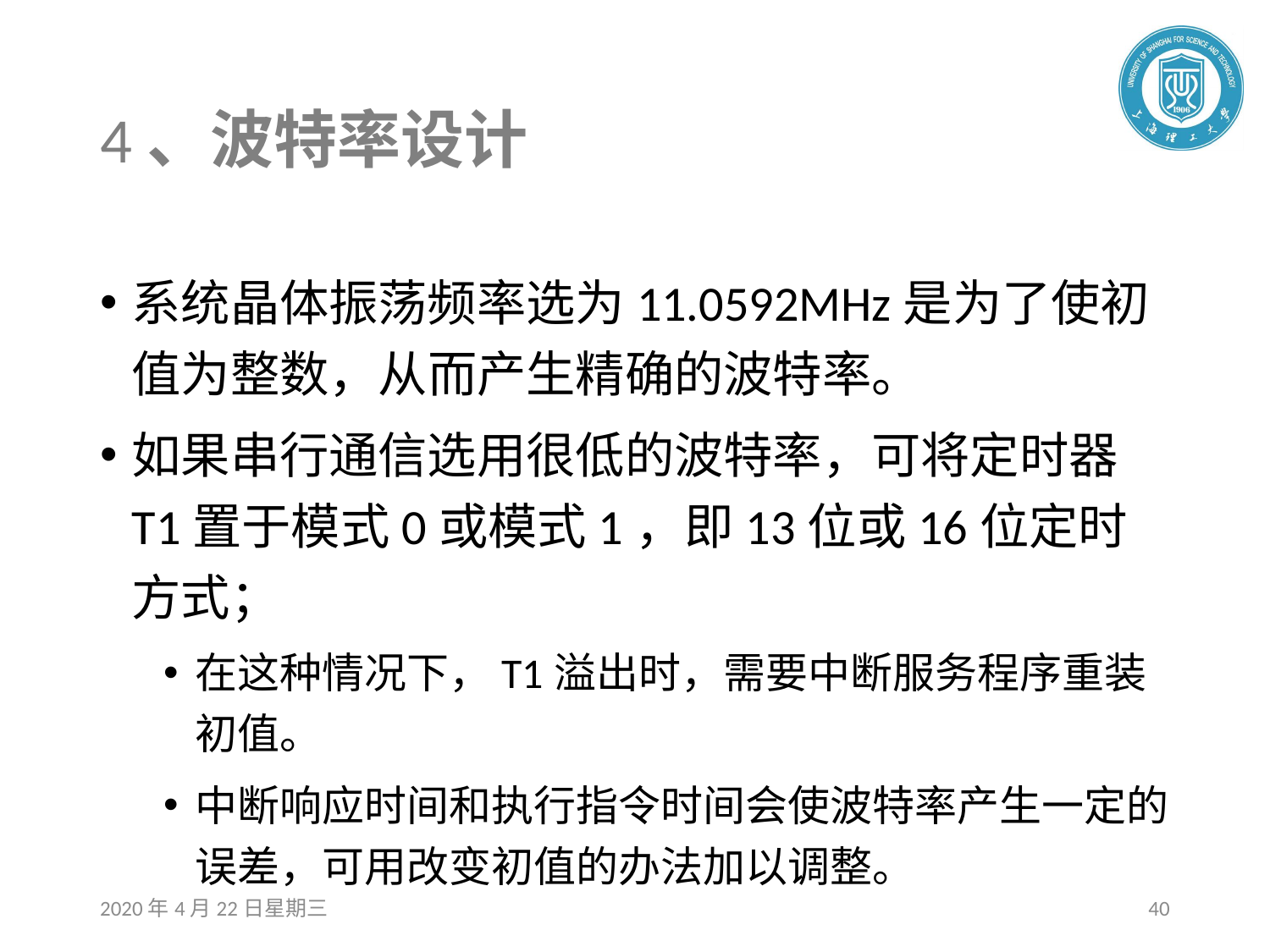

# 4、波特率设计
系统晶体振荡频率选为11.0592MHz是为了使初值为整数，从而产生精确的波特率。
如果串行通信选用很低的波特率，可将定时器T1置于模式0或模式1，即13位或16位定时方式；
在这种情况下，T1溢出时，需要中断服务程序重装初值。
中断响应时间和执行指令时间会使波特率产生一定的误差，可用改变初值的办法加以调整。
2020年4月22日星期三
40